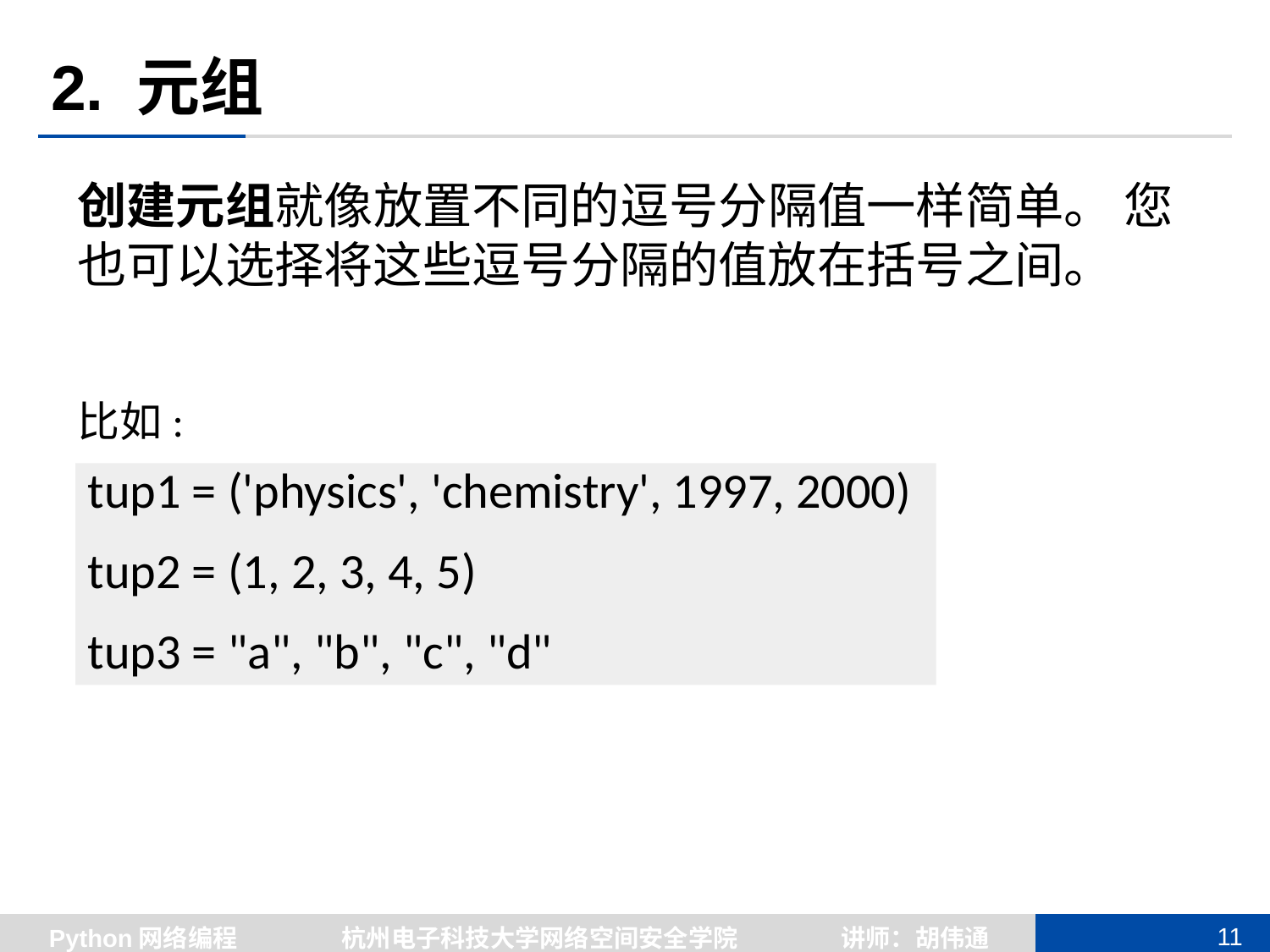

# 2. 元组
创建元组就像放置不同的逗号分隔值一样简单。 您也可以选择将这些逗号分隔的值放在括号之间。

比如:
tup1 = ('physics', 'chemistry', 1997, 2000)
tup2 = (1, 2, 3, 4, 5)
tup3 = "a", "b", "c", "d"